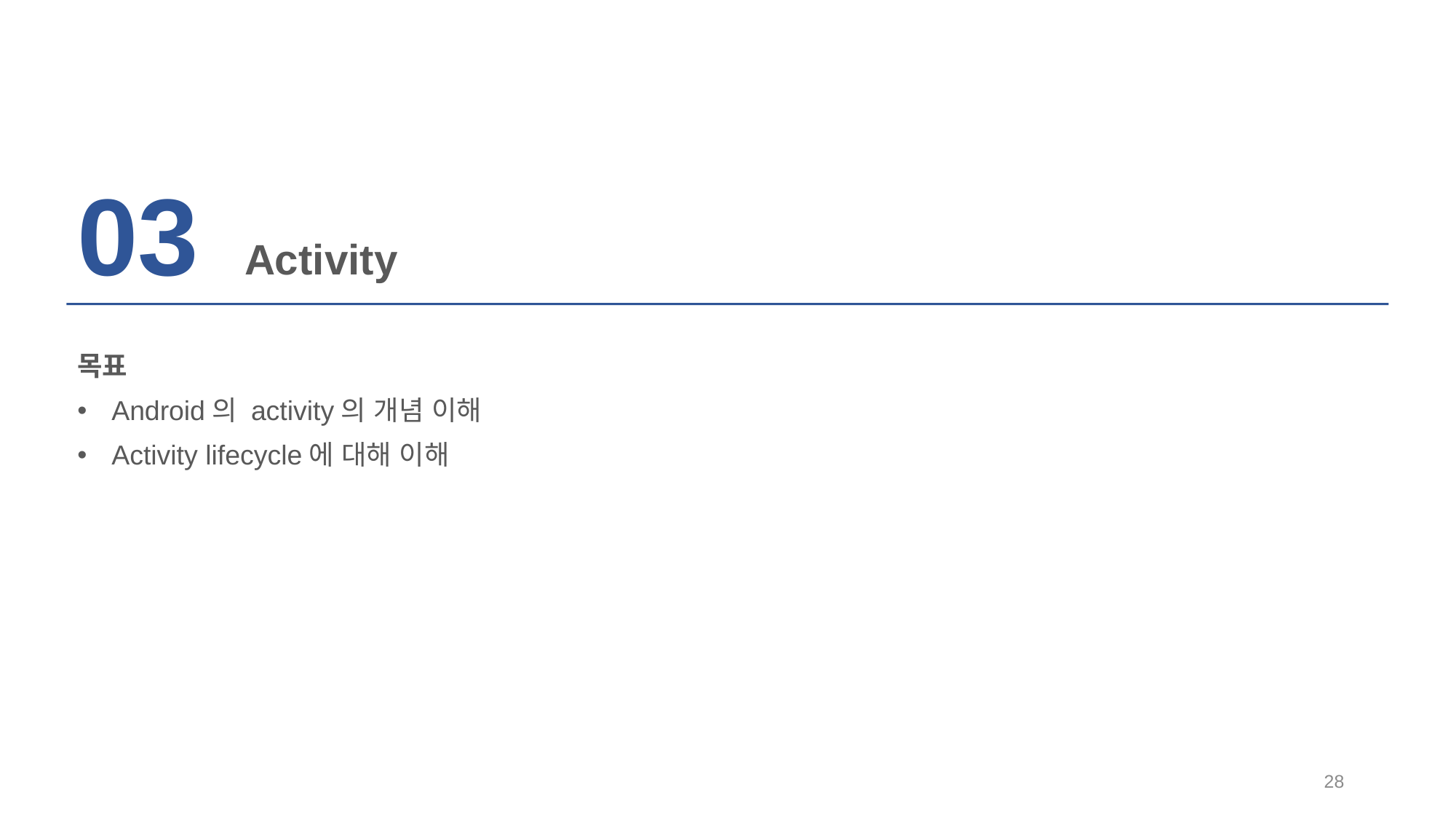

03
Activity
목표
Android의 activity의 개념 이해
Activity lifecycle에 대해 이해
28